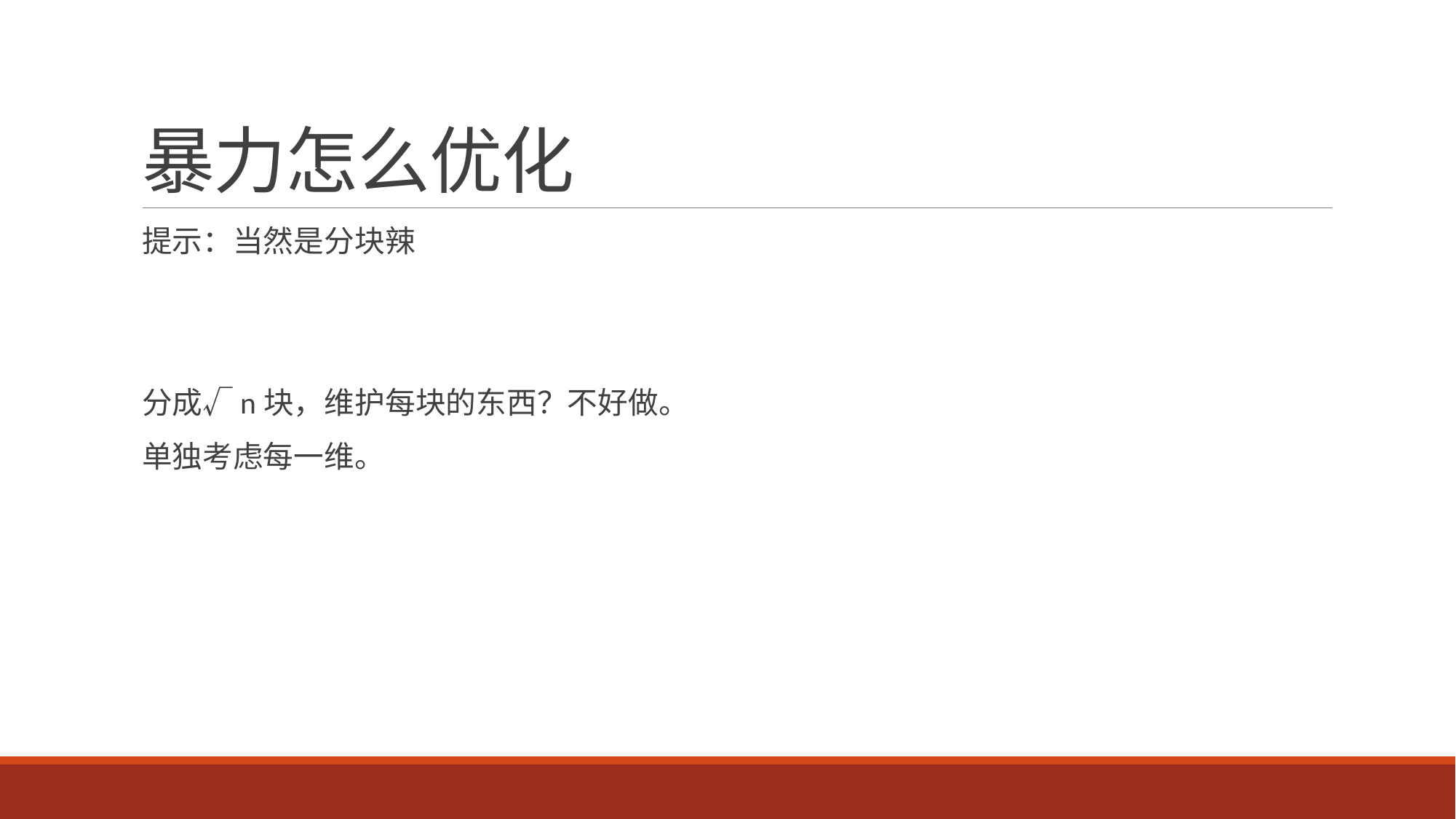

# 暴力怎么优化
提示：当然是分块辣

分成√n块，维护每块的东西？不好做。
单独考虑每一维。